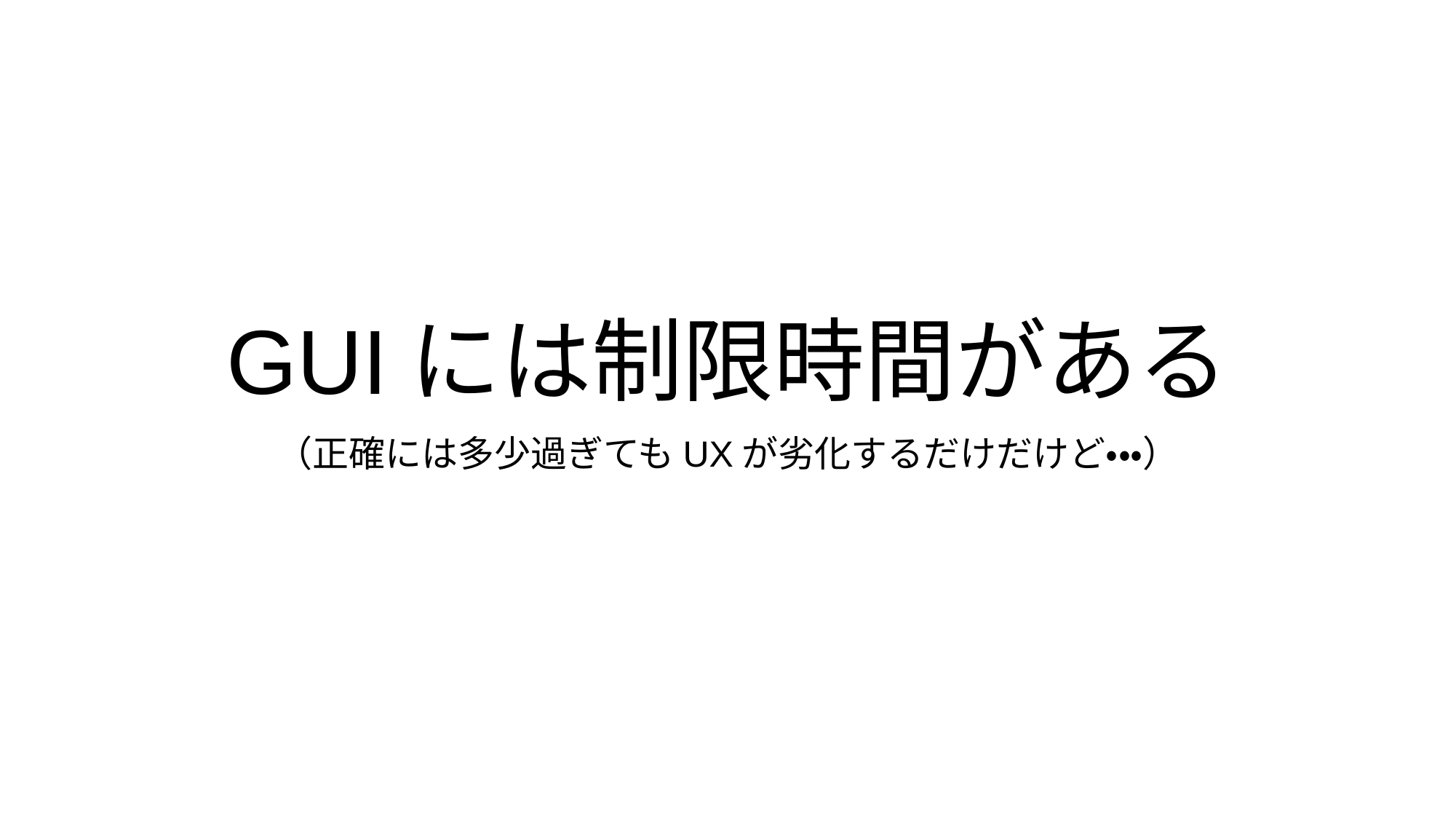

# GUIには制限時間がある
（正確には多少過ぎてもUXが劣化するだけだけど・・・）